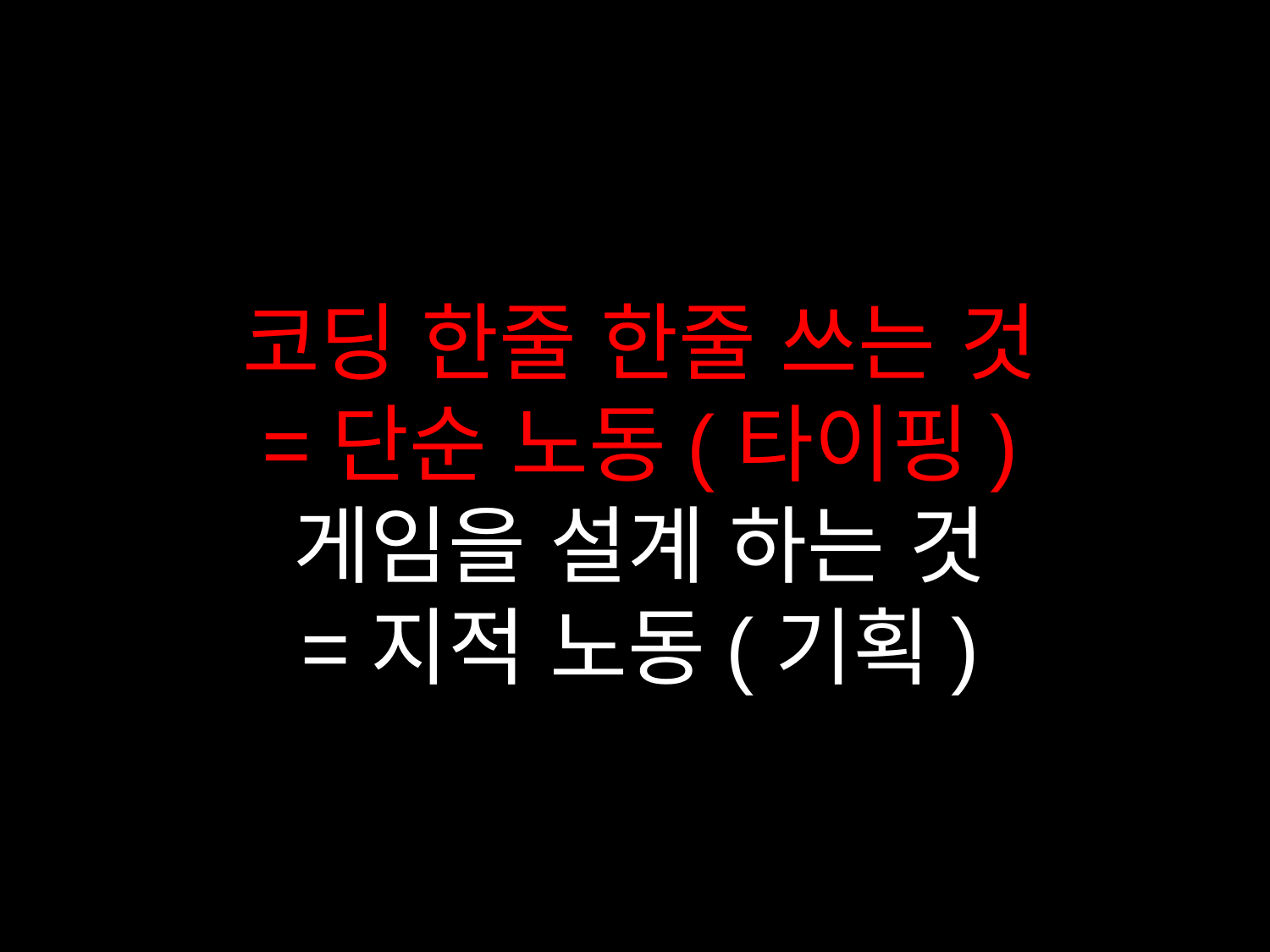

코딩 한줄 한줄 쓰는 것
=단순 노동(타이핑)
게임을 설계 하는 것
=지적 노동(기획)